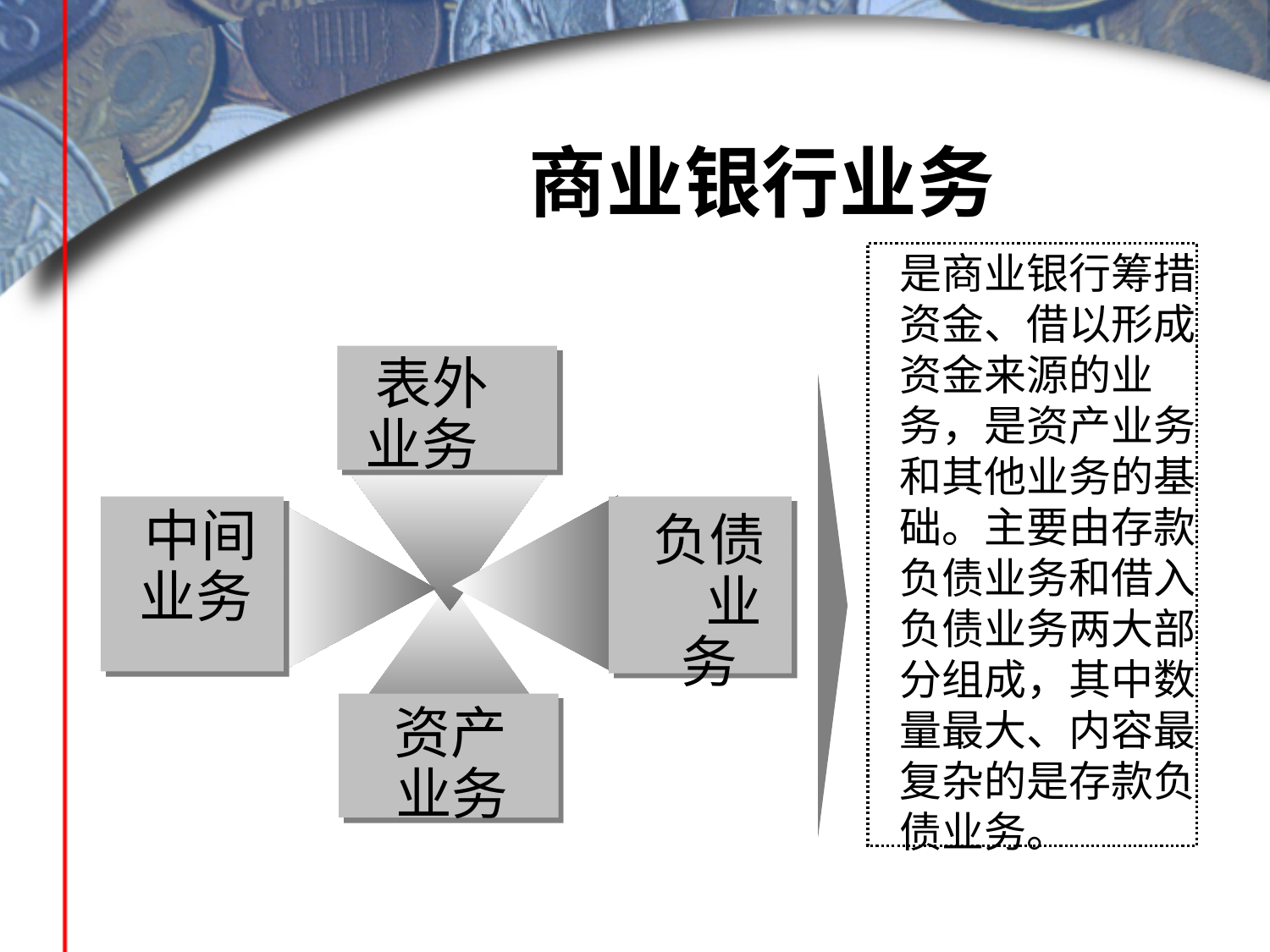

# 商业银行业务

是商业银行筹措资金、借以形成资金来源的业务，是资产业务和其他业务的基础。主要由存款负债业务和借入负债业务两大部分组成，其中数量最大、内容最复杂的是存款负债业务。

 表外   业务

 中间业务

  负债      业务

  资产   业务